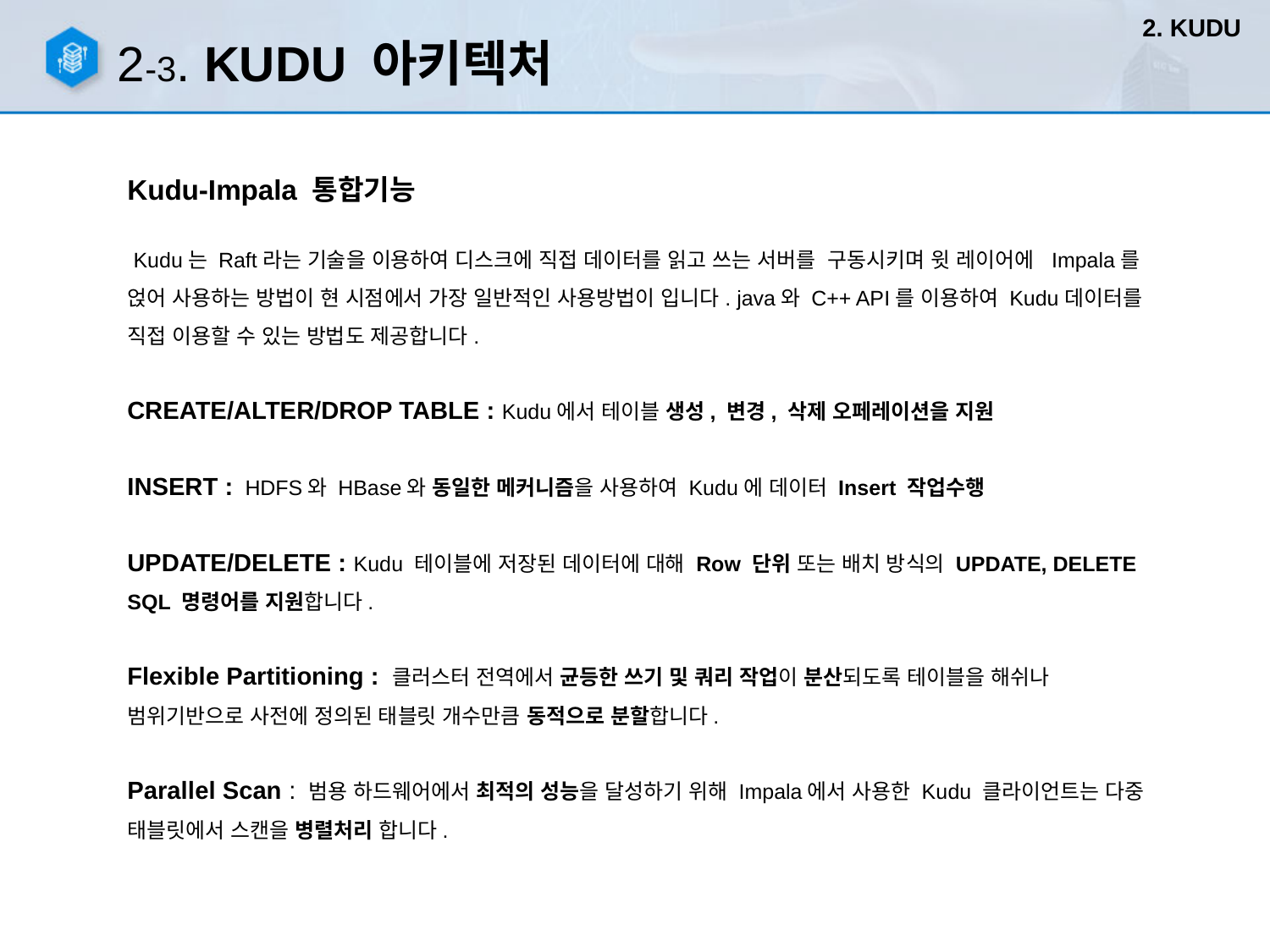

2. KUDU
2-3. KUDU 아키텍처
Kudu-Impala 통합기능

 Kudu는 Raft라는 기술을 이용하여 디스크에 직접 데이터를 읽고 쓰는 서버를  구동시키며 윗 레이어에  Impala를
얹어 사용하는 방법이 현 시점에서 가장 일반적인 사용방법이 입니다. java와 C++ API를 이용하여 Kudu데이터를 직접 이용할 수 있는 방법도 제공합니다.

CREATE/ALTER/DROP TABLE : Kudu에서 테이블 생성, 변경, 삭제 오페레이션을 지원

INSERT :  HDFS와 HBase와 동일한 메커니즘을 사용하여 Kudu에 데이터 Insert 작업수행

UPDATE/DELETE : Kudu 테이블에 저장된 데이터에 대해 Row 단위 또는 배치 방식의 UPDATE, DELETE SQL 명령어를 지원합니다.

Flexible Partitioning : 클러스터 전역에서 균등한 쓰기 및 쿼리 작업이 분산되도록 테이블을 해쉬나 범위기반으로 사전에 정의된 태블릿 개수만큼 동적으로 분할합니다.

Parallel Scan : 범용 하드웨어에서 최적의 성능을 달성하기 위해 Impala에서 사용한 Kudu 클라이언트는 다중 태블릿에서 스캔을 병렬처리 합니다.